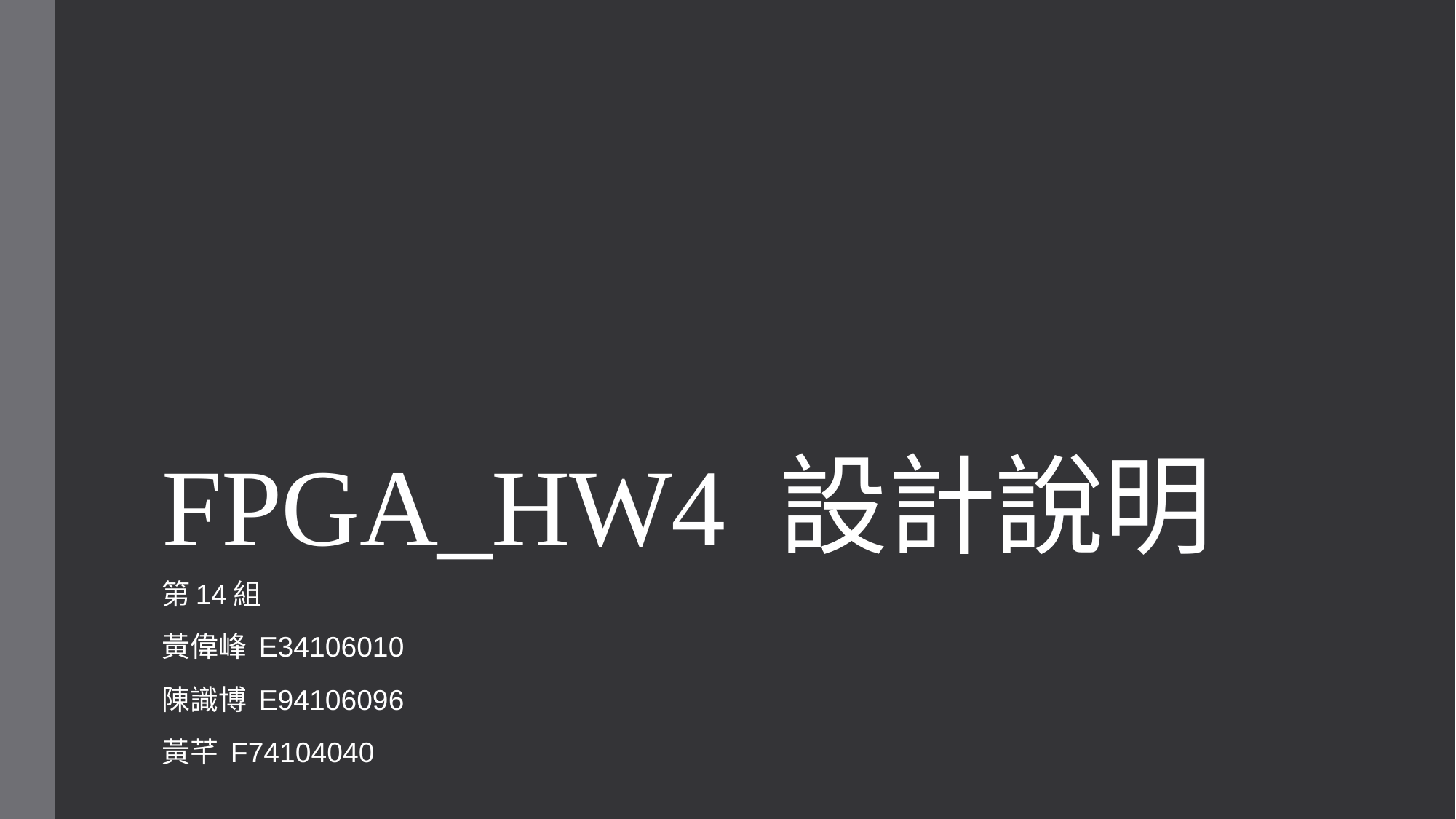

# FPGA_HW4 設計說明
第14組
黃偉峰 E34106010
陳識博 E94106096
黃芊 F74104040